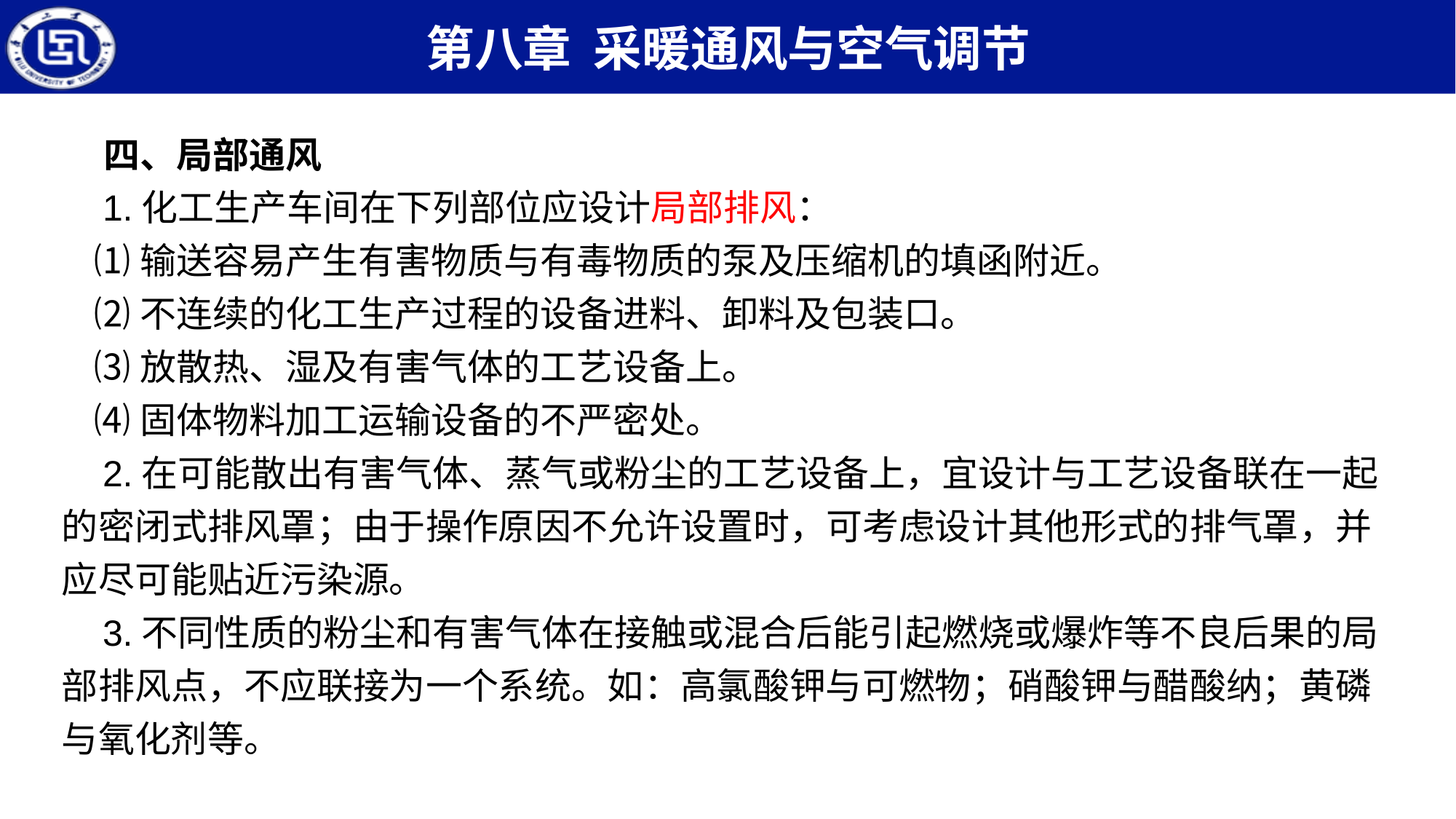

四、局部通风
    1.化工生产车间在下列部位应设计局部排风：
    ⑴输送容易产生有害物质与有毒物质的泵及压缩机的填函附近。
    ⑵不连续的化工生产过程的设备进料、卸料及包装口。
    ⑶放散热、湿及有害气体的工艺设备上。
    ⑷固体物料加工运输设备的不严密处。
    2.在可能散出有害气体、蒸气或粉尘的工艺设备上，宜设计与工艺设备联在一起的密闭式排风罩；由于操作原因不允许设置时，可考虑设计其他形式的排气罩，并应尽可能贴近污染源。
    3.不同性质的粉尘和有害气体在接触或混合后能引起燃烧或爆炸等不良后果的局部排风点，不应联接为一个系统。如：高氯酸钾与可燃物；硝酸钾与醋酸纳；黄磷与氧化剂等。